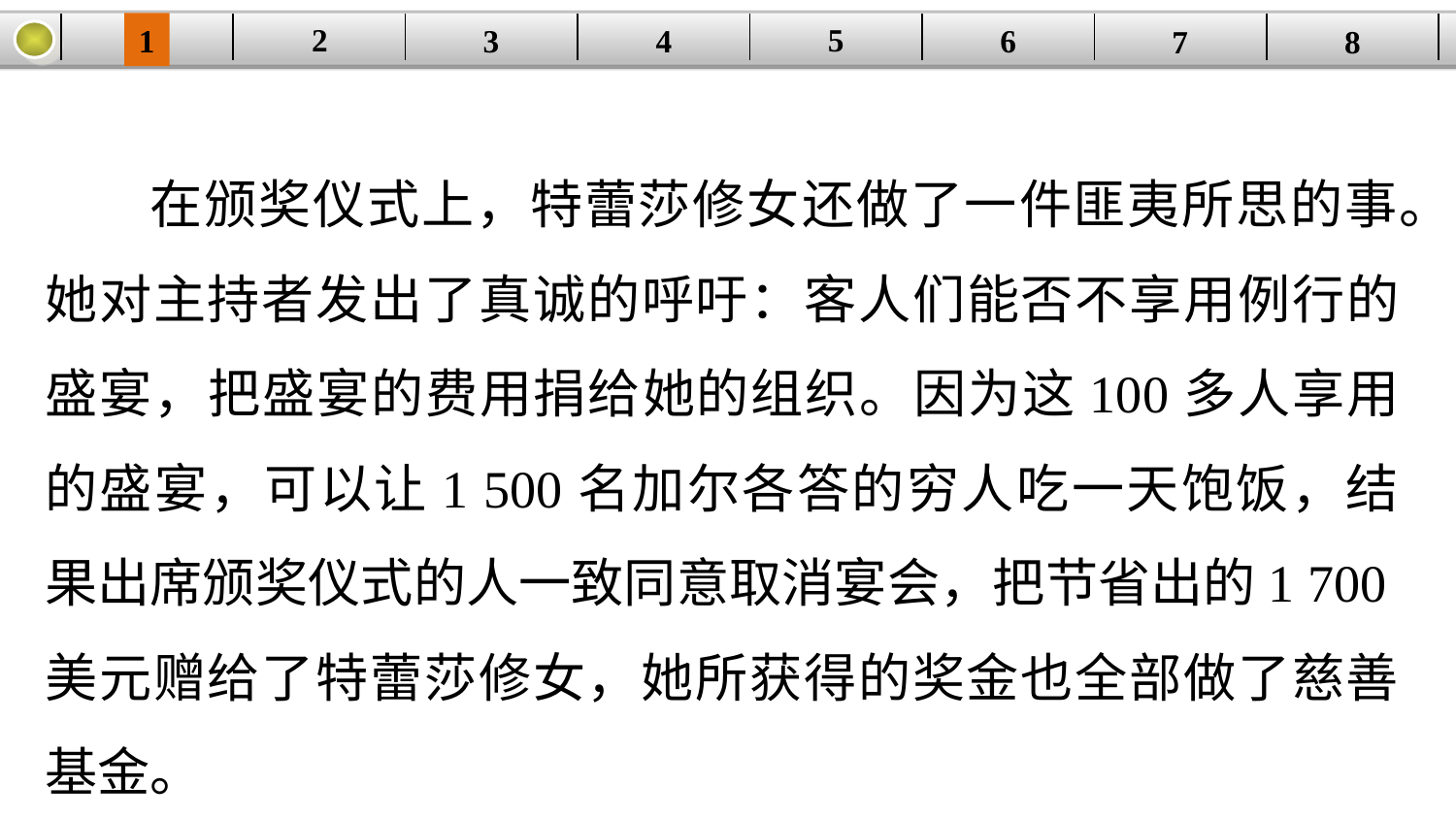

5
2
1
4
6
|  |  |  |  |  |  |  |  |
| --- | --- | --- | --- | --- | --- | --- | --- |
3
8
7

在颁奖仪式上，特蕾莎修女还做了一件匪夷所思的事。她对主持者发出了真诚的呼吁：客人们能否不享用例行的盛宴，把盛宴的费用捐给她的组织。因为这100多人享用的盛宴，可以让1 500名加尔各答的穷人吃一天饱饭，结果出席颁奖仪式的人一致同意取消宴会，把节省出的1 700美元赠给了特蕾莎修女，她所获得的奖金也全部做了慈善基金。